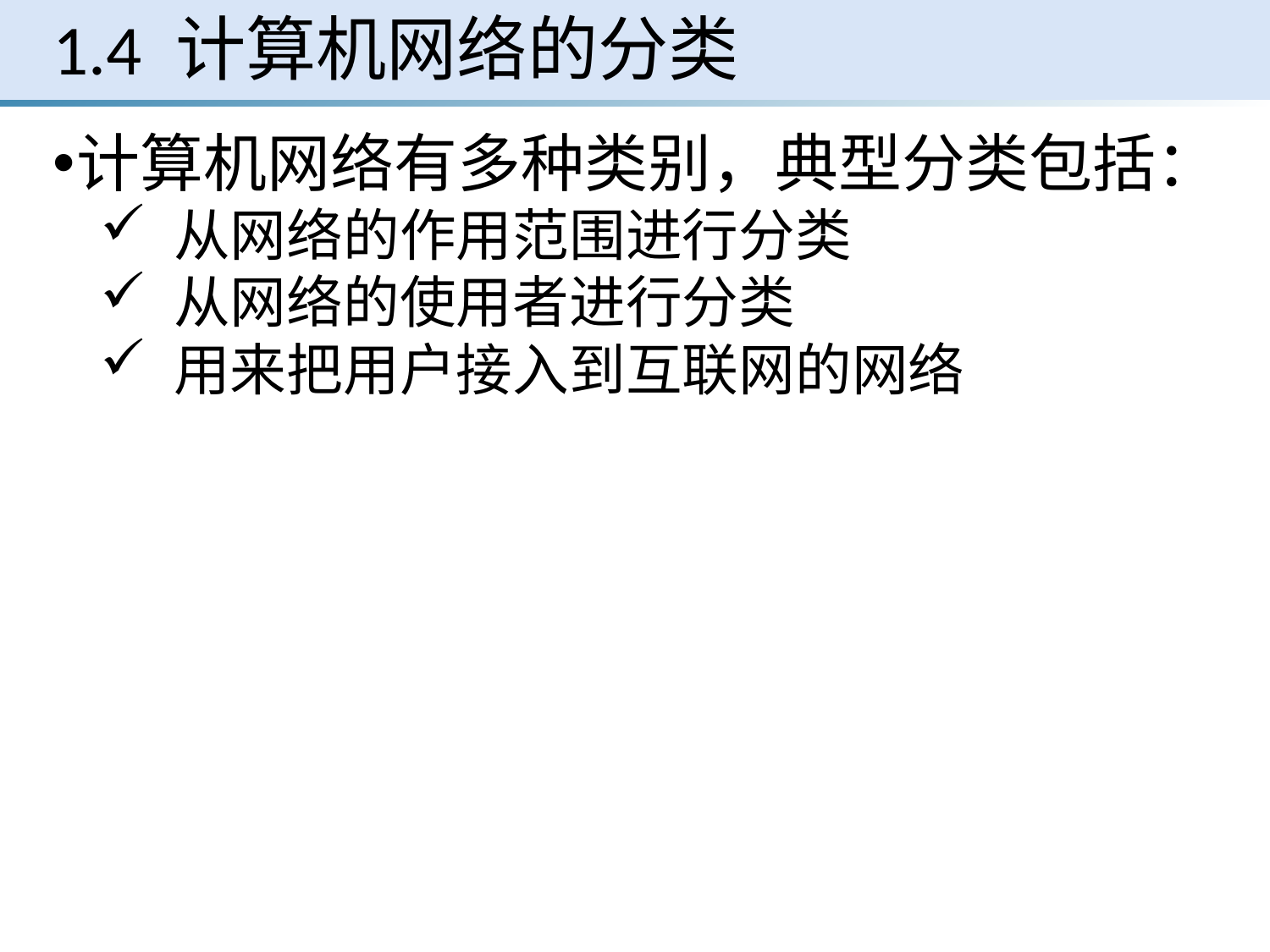

# 1.4 计算机网络的分类
计算机网络有多种类别，典型分类包括：
 从网络的作用范围进行分类
 从网络的使用者进行分类
 用来把用户接入到互联网的网络